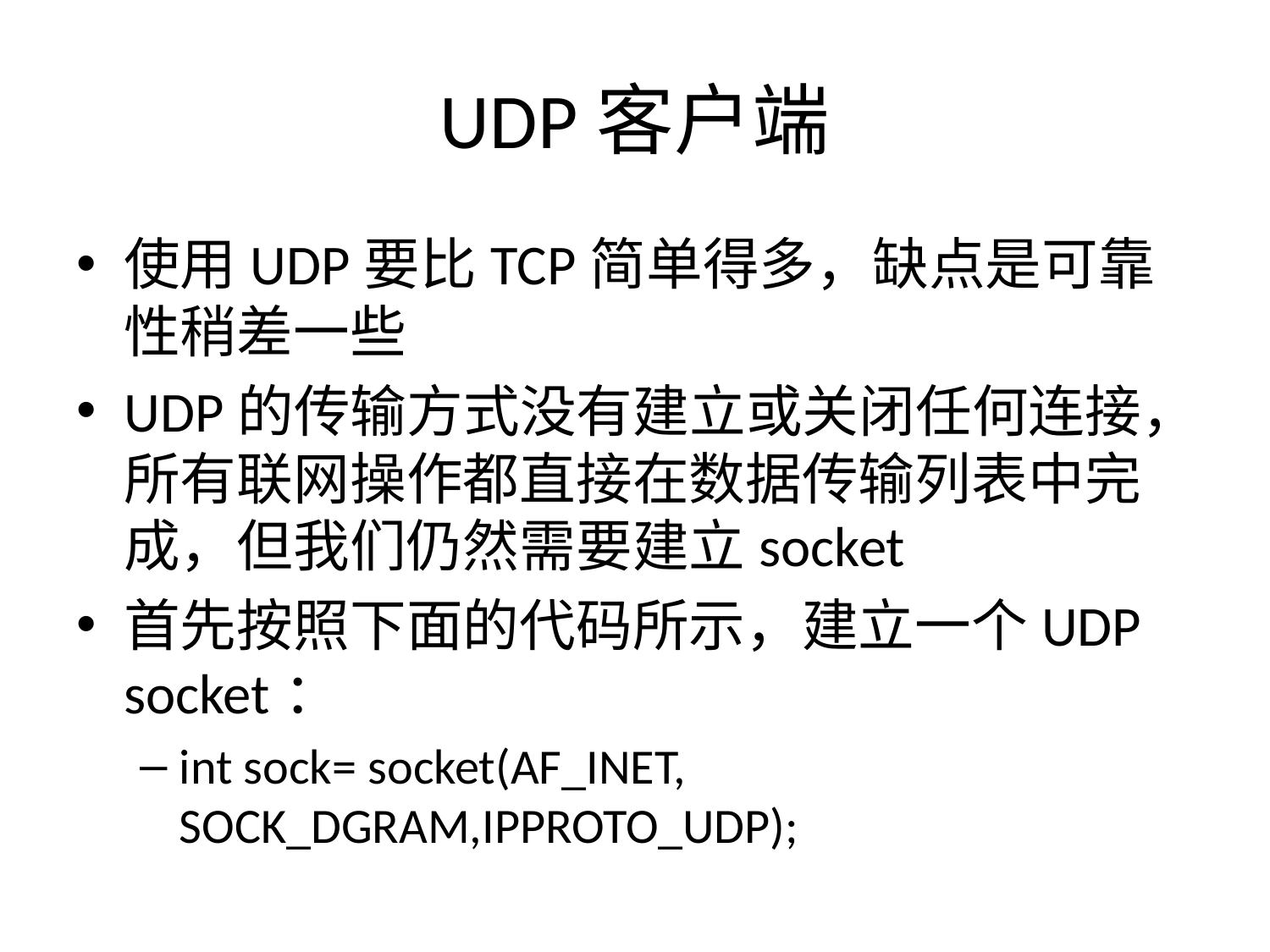

# UDP客户端
使用UDP要比TCP简单得多，缺点是可靠性稍差一些
UDP的传输方式没有建立或关闭任何连接，所有联网操作都直接在数据传输列表中完成，但我们仍然需要建立socket
首先按照下面的代码所示，建立一个UDP socket：
int sock= socket(AF_INET, SOCK_DGRAM,IPPROTO_UDP);